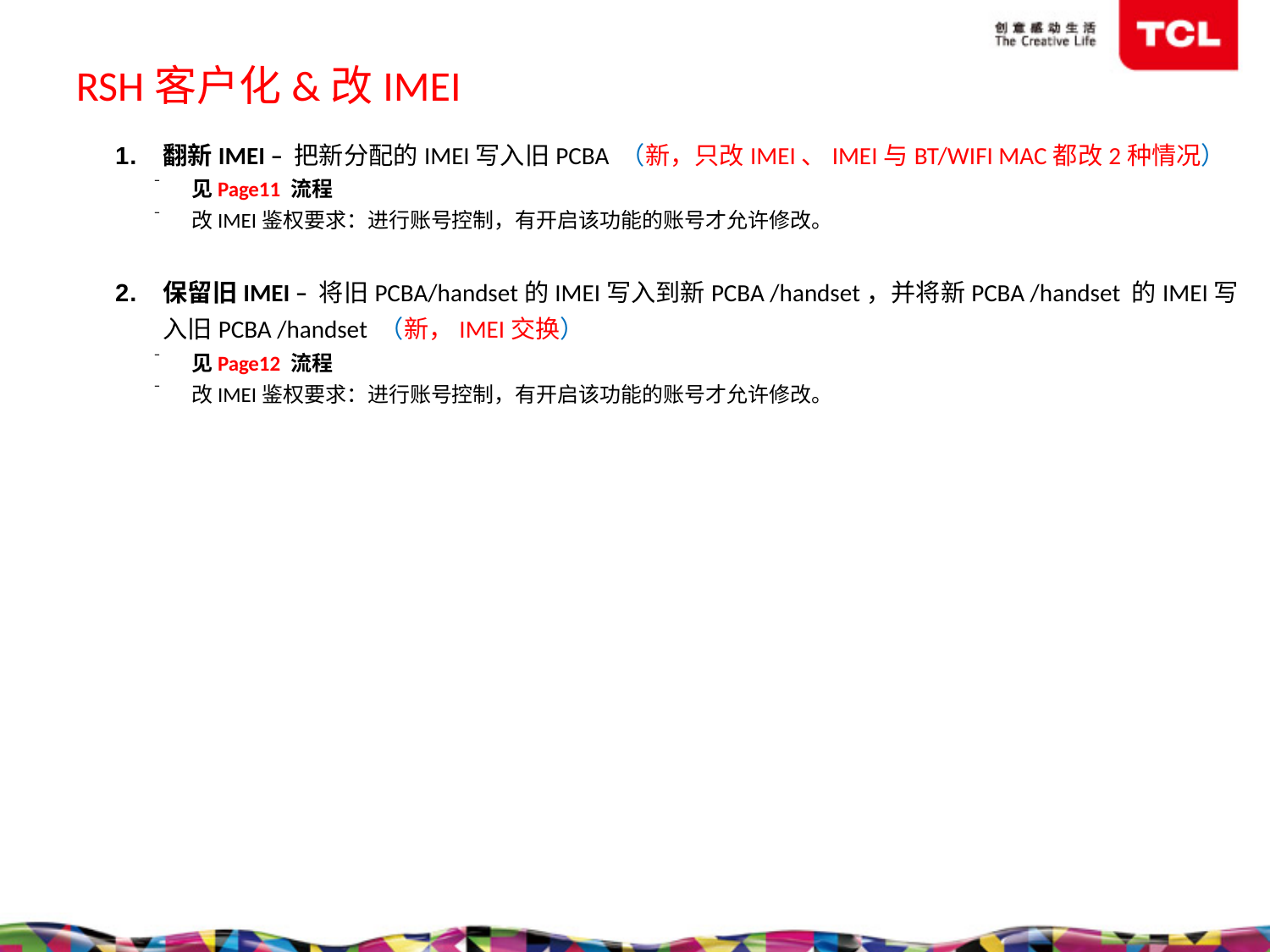

# RSH客户化&改IMEI
翻新IMEI – 把新分配的IMEI写入旧PCBA （新，只改IMEI、IMEI与BT/WIFI MAC都改2种情况）
见Page11 流程
改IMEI鉴权要求：进行账号控制，有开启该功能的账号才允许修改。

保留旧IMEI – 将旧PCBA/handset的IMEI写入到新PCBA /handset，并将新PCBA /handset 的IMEI写入旧PCBA /handset （新，IMEI交换）
见Page12 流程
改IMEI鉴权要求：进行账号控制，有开启该功能的账号才允许修改。